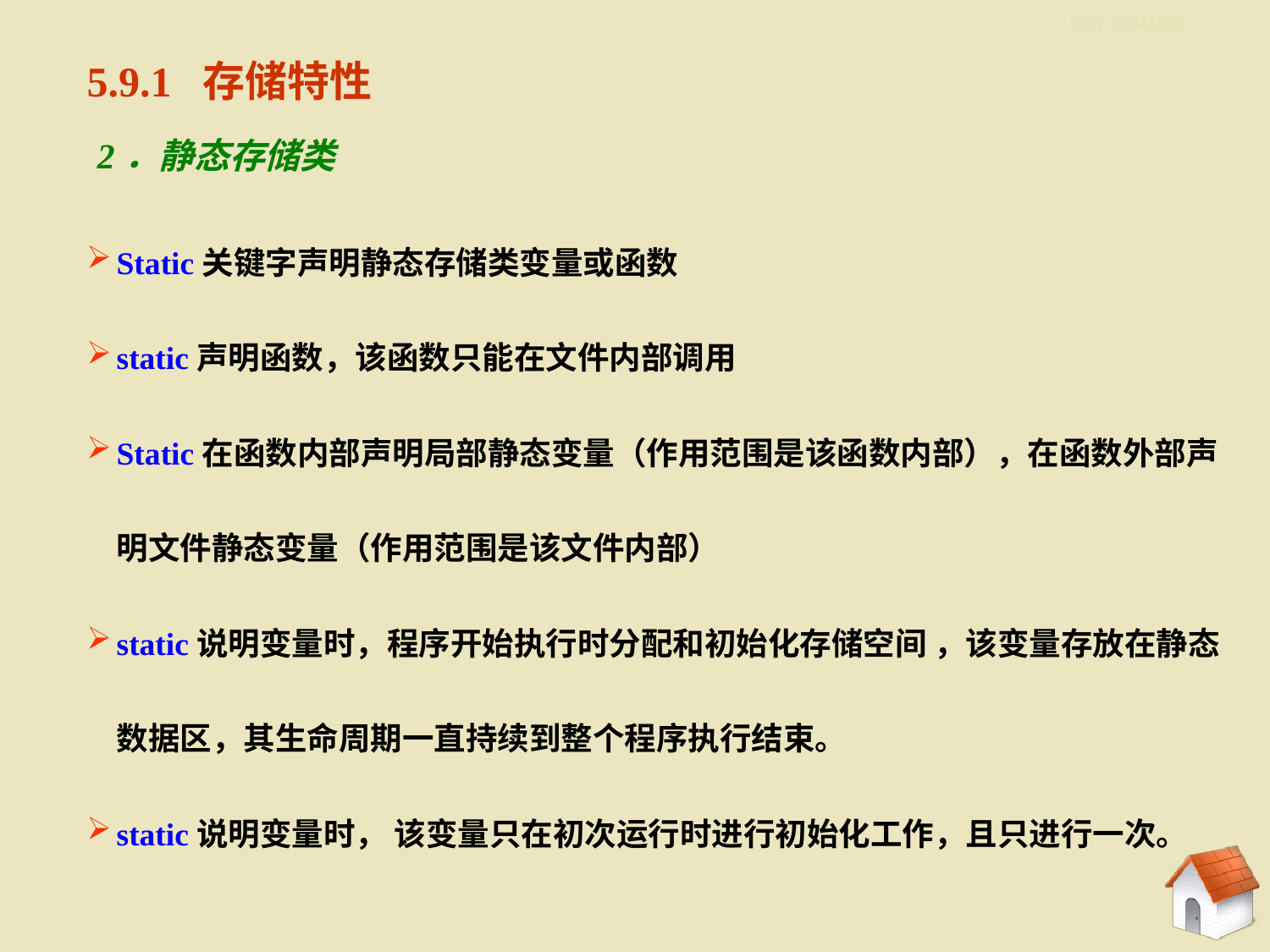

5.9.1 存储特性
5.9.1  存储特性
2．静态存储类
Static关键字声明静态存储类变量或函数
static声明函数，该函数只能在文件内部调用
Static在函数内部声明局部静态变量（作用范围是该函数内部），在函数外部声明文件静态变量（作用范围是该文件内部）
static说明变量时，程序开始执行时分配和初始化存储空间 ，该变量存放在静态数据区，其生命周期一直持续到整个程序执行结束。
static说明变量时， 该变量只在初次运行时进行初始化工作，且只进行一次。